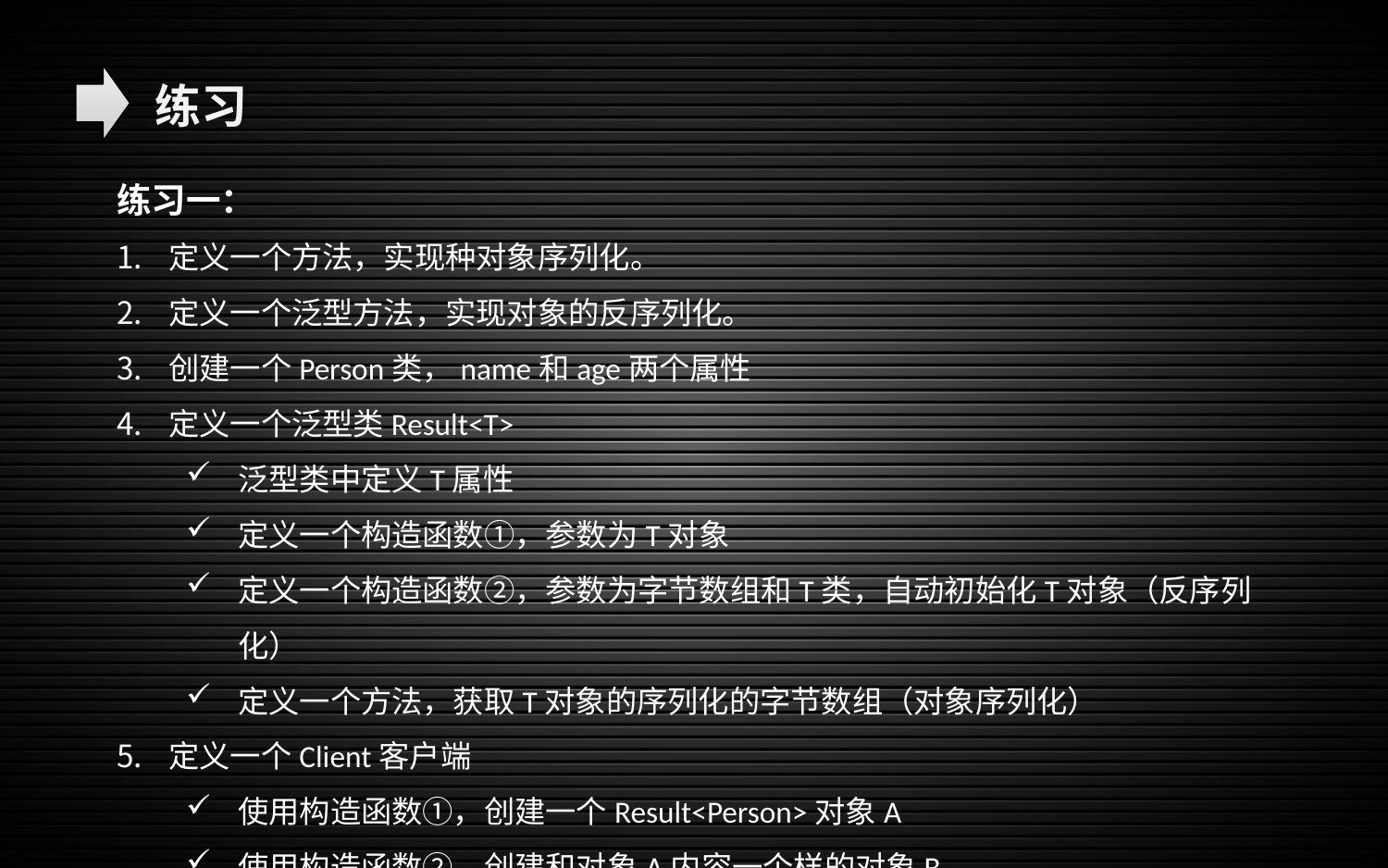

练习
练习一：
定义一个方法，实现种对象序列化。
定义一个泛型方法，实现对象的反序列化。
创建一个Person类，name和age两个属性
定义一个泛型类Result<T>
泛型类中定义T属性
定义一个构造函数①，参数为T对象
定义一个构造函数②，参数为字节数组和T类，自动初始化T对象（反序列化）
定义一个方法，获取T对象的序列化的字节数组（对象序列化）
定义一个Client客户端
使用构造函数①，创建一个Result<Person>对象A
使用构造函数②，创建和对象A内容一个样的对象B